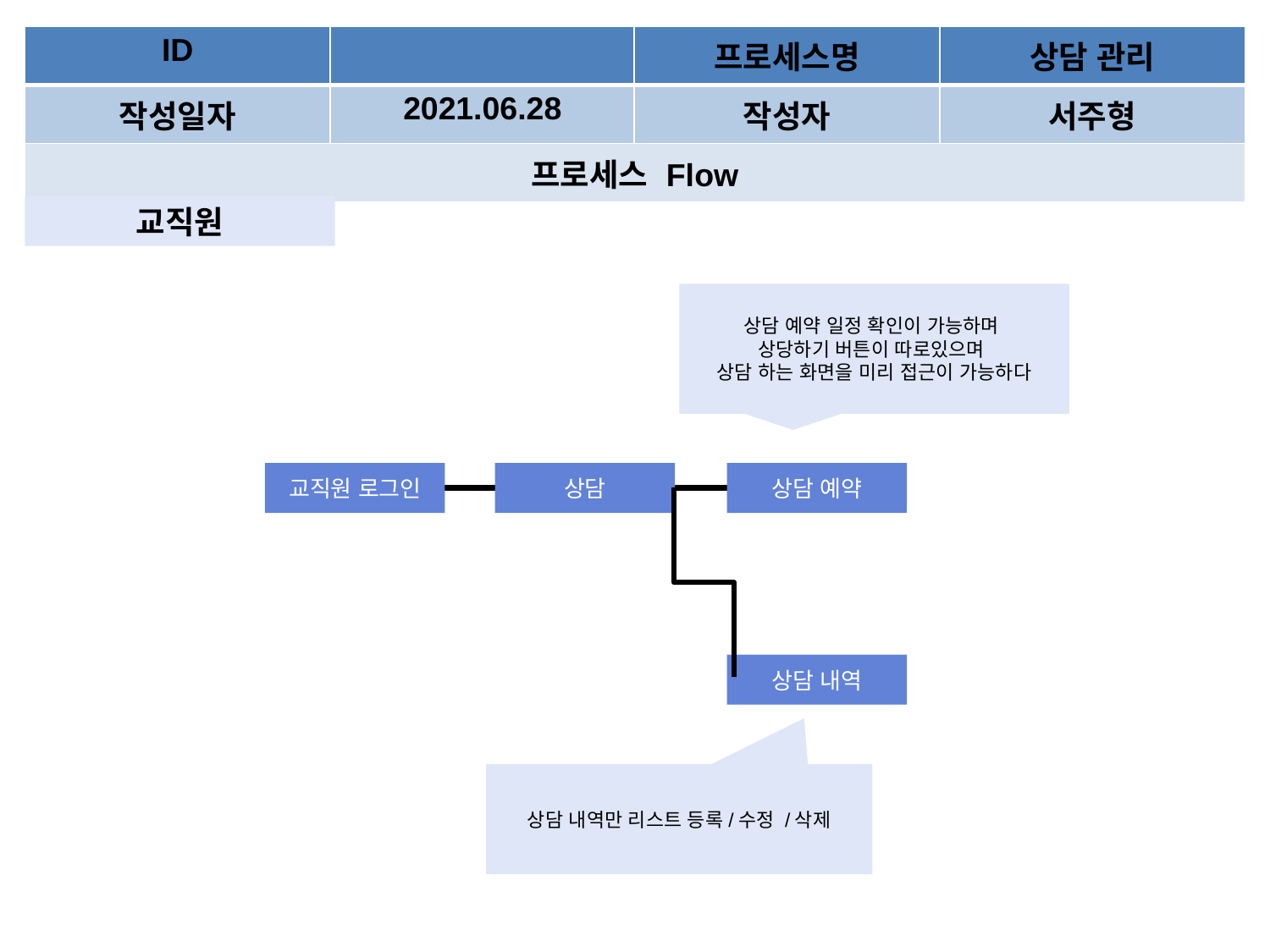

| ID |  |  | 프로세스명 | 상담 관리 |
| --- | --- | --- | --- | --- |
| 작성일자 |  | 2021.06.28 | 작성자 | 서주형 |
| 프로세스 Flow |  |  |  |  |
교직원
상담 예약 일정 확인이 가능하며
상당하기 버튼이 따로있으며
상담 하는 화면을 미리 접근이 가능하다
교직원 로그인
상담
상담 예약
상담 내역
상담 내역만 리스트 등록/수정 /삭제